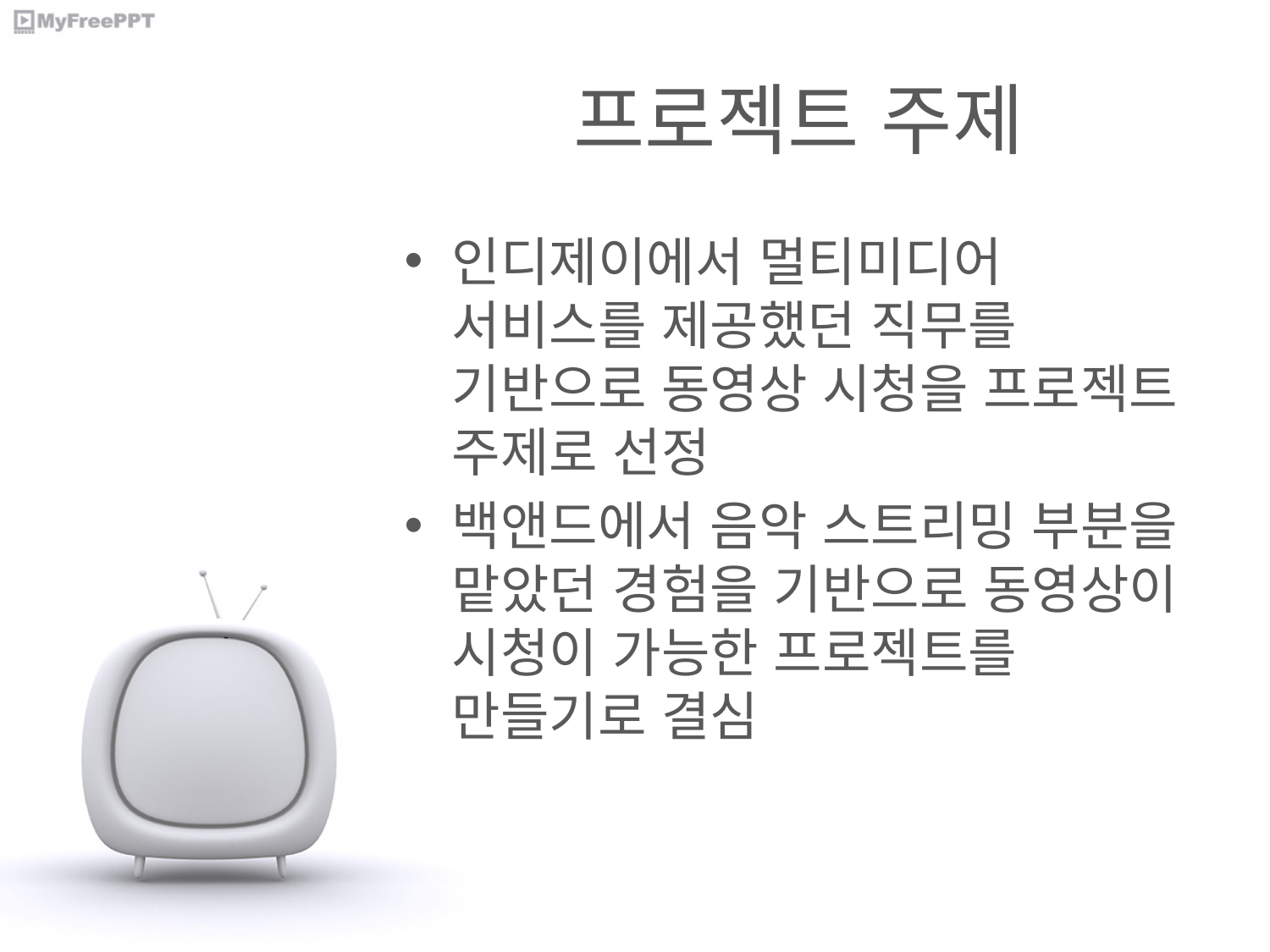

# 프로젝트 주제
인디제이에서 멀티미디어 서비스를 제공했던 직무를 기반으로 동영상 시청을 프로젝트 주제로 선정
백앤드에서 음악 스트리밍 부분을 맡았던 경험을 기반으로 동영상이 시청이 가능한 프로젝트를 만들기로 결심